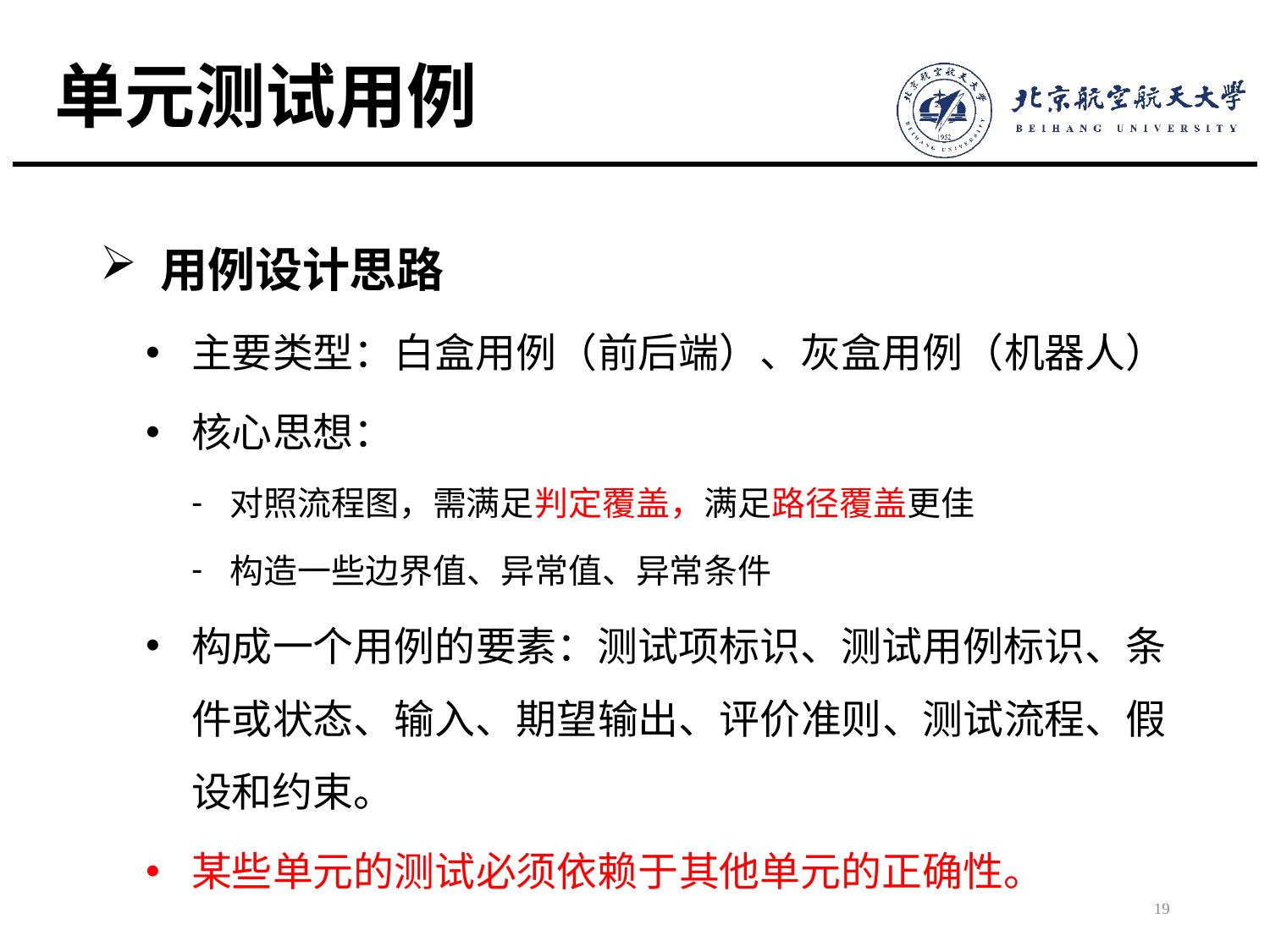

# 单元测试用例
用例设计思路
主要类型：白盒用例（前后端）、灰盒用例（机器人）
核心思想：
对照流程图，需满足判定覆盖，满足路径覆盖更佳
构造一些边界值、异常值、异常条件
构成一个用例的要素：测试项标识、测试用例标识、条件或状态、输入、期望输出、评价准则、测试流程、假设和约束。
某些单元的测试必须依赖于其他单元的正确性。

19